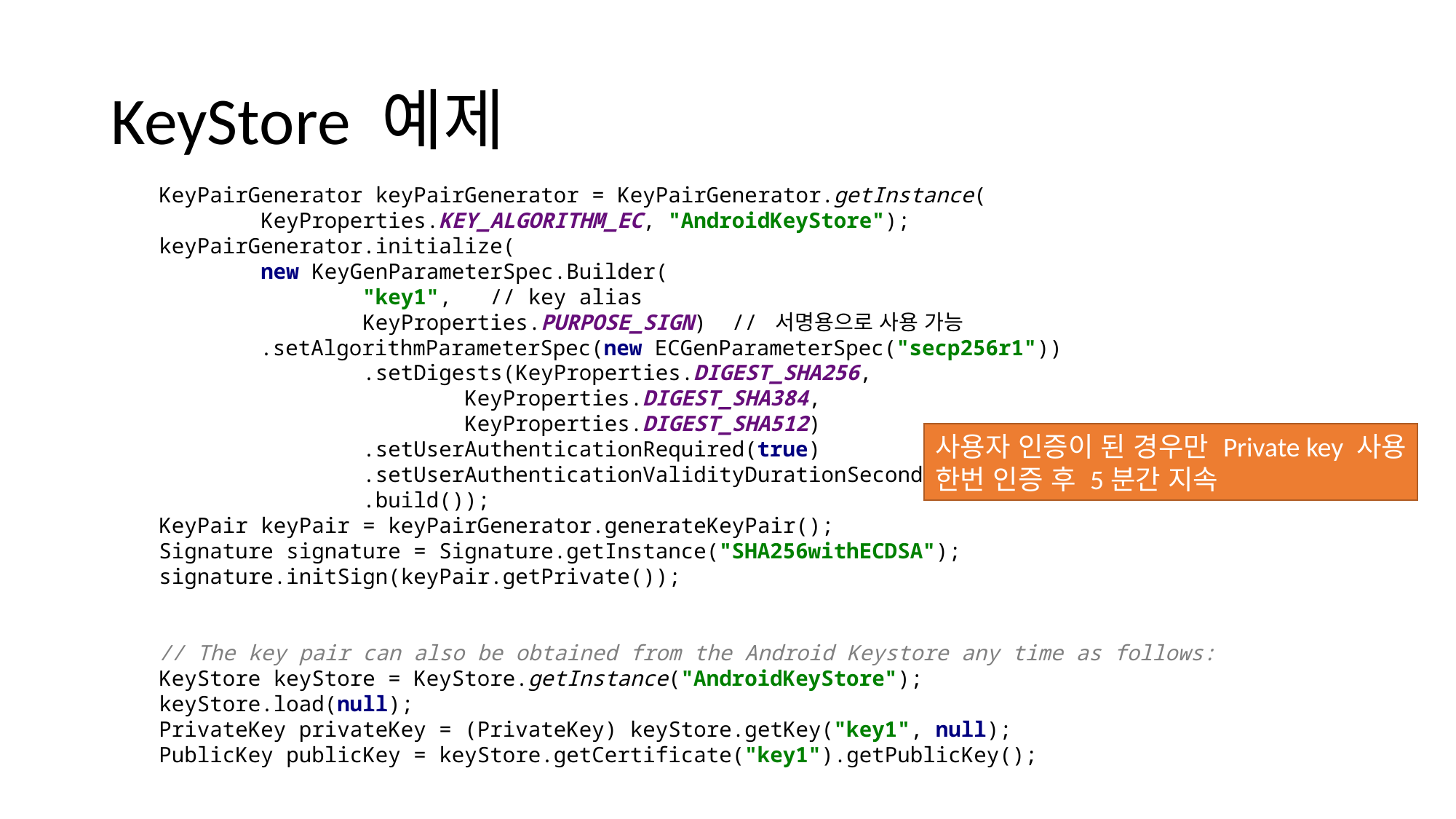

# KeyStore 예제
KeyPairGenerator keyPairGenerator = KeyPairGenerator.getInstance(
        KeyProperties.KEY_ALGORITHM_EC, "AndroidKeyStore");
keyPairGenerator.initialize(
        new KeyGenParameterSpec.Builder(
                "key1",   // key alias
                KeyProperties.PURPOSE_SIGN)  // 서명용으로 사용 가능
                .setAlgorithmParameterSpec(new ECGenParameterSpec("secp256r1"))
                .setDigests(KeyProperties.DIGEST_SHA256,
                        KeyProperties.DIGEST_SHA384,
                        KeyProperties.DIGEST_SHA512)
                .setUserAuthenticationRequired(true)
                .setUserAuthenticationValidityDurationSeconds(5 * 60)
                .build());
KeyPair keyPair = keyPairGenerator.generateKeyPair();
Signature signature = Signature.getInstance("SHA256withECDSA");
signature.initSign(keyPair.getPrivate());
// The key pair can also be obtained from the Android Keystore any time as follows:
KeyStore keyStore = KeyStore.getInstance("AndroidKeyStore");
keyStore.load(null);
PrivateKey privateKey = (PrivateKey) keyStore.getKey("key1", null);
PublicKey publicKey = keyStore.getCertificate("key1").getPublicKey();
사용자 인증이 된 경우만 Private key 사용
한번 인증 후 5분간 지속